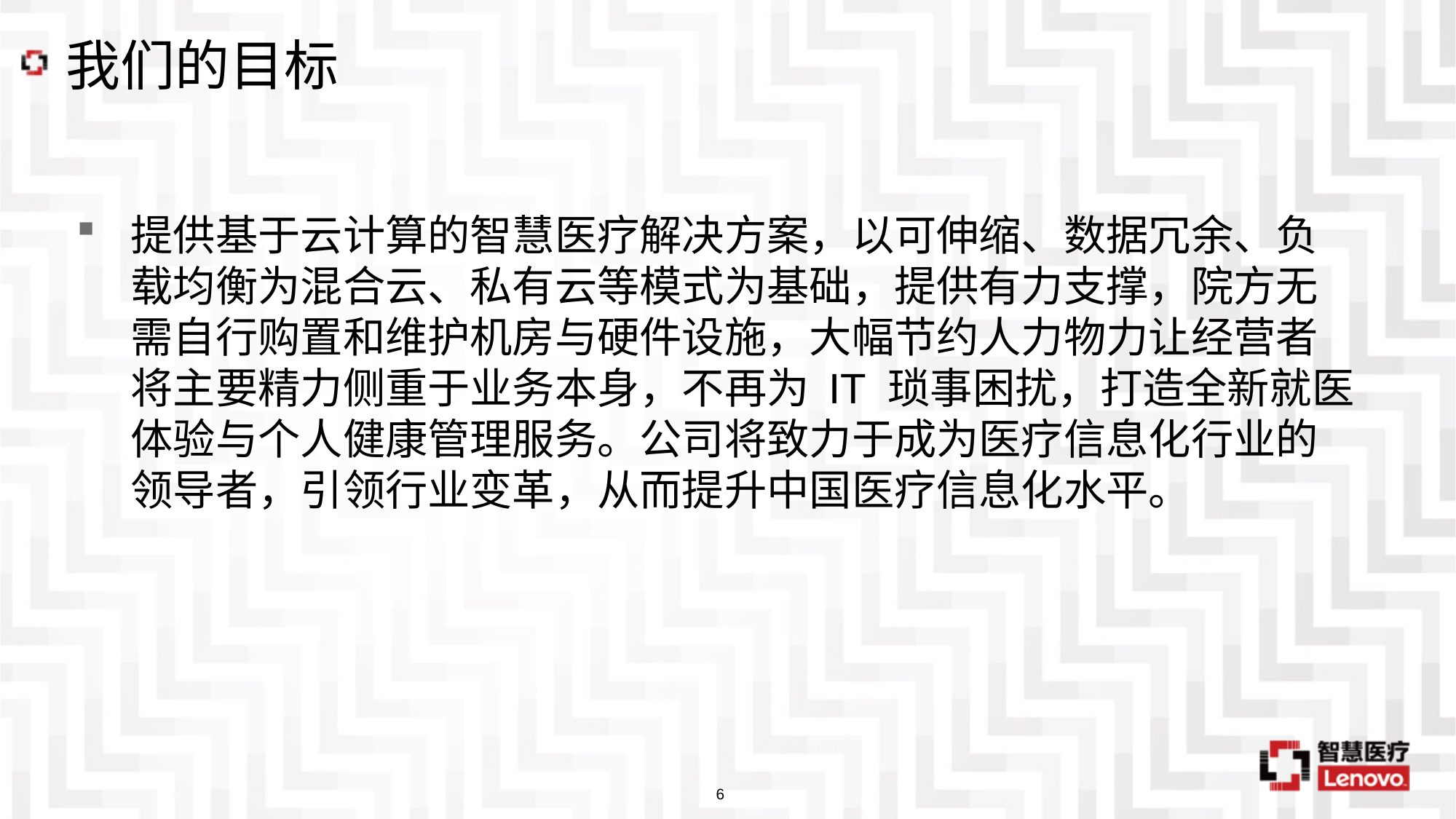

# 我们的目标
提供基于云计算的智慧医疗解决方案，以可伸缩、数据冗余、负载均衡为混合云、私有云等模式为基础，提供有力支撑，院方无需自行购置和维护机房与硬件设施，大幅节约人力物力让经营者将主要精力侧重于业务本身，不再为 IT 琐事困扰，打造全新就医体验与个人健康管理服务。公司将致力于成为医疗信息化行业的领导者，引领行业变革，从而提升中国医疗信息化水平。